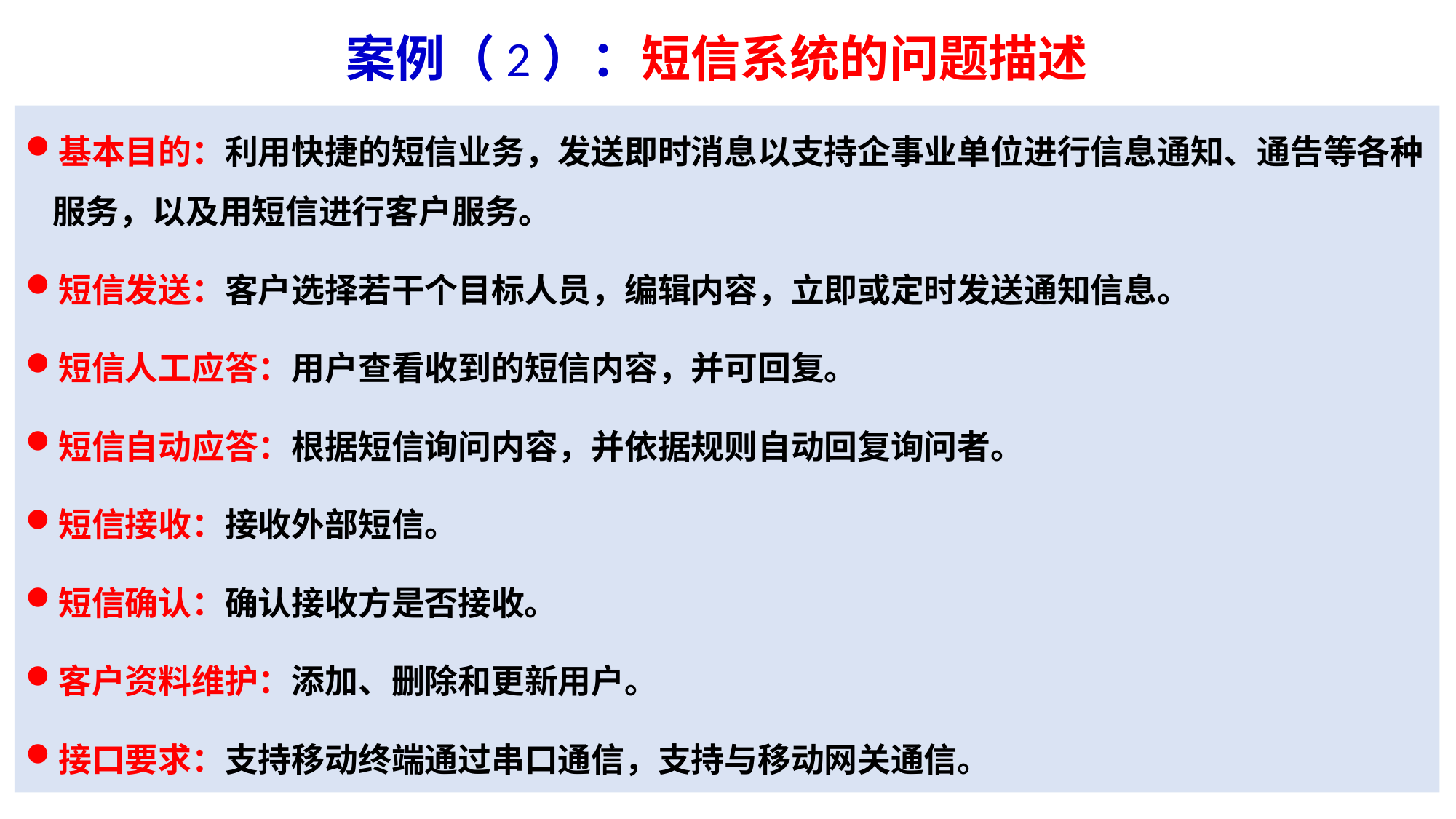

# 案例（2）：短信系统的问题描述
基本目的：利用快捷的短信业务，发送即时消息以支持企事业单位进行信息通知、通告等各种服务，以及用短信进行客户服务。
短信发送：客户选择若干个目标人员，编辑内容，立即或定时发送通知信息。
短信人工应答：用户查看收到的短信内容，并可回复。
短信自动应答：根据短信询问内容，并依据规则自动回复询问者。
短信接收：接收外部短信。
短信确认：确认接收方是否接收。
客户资料维护：添加、删除和更新用户。
接口要求：支持移动终端通过串口通信，支持与移动网关通信。